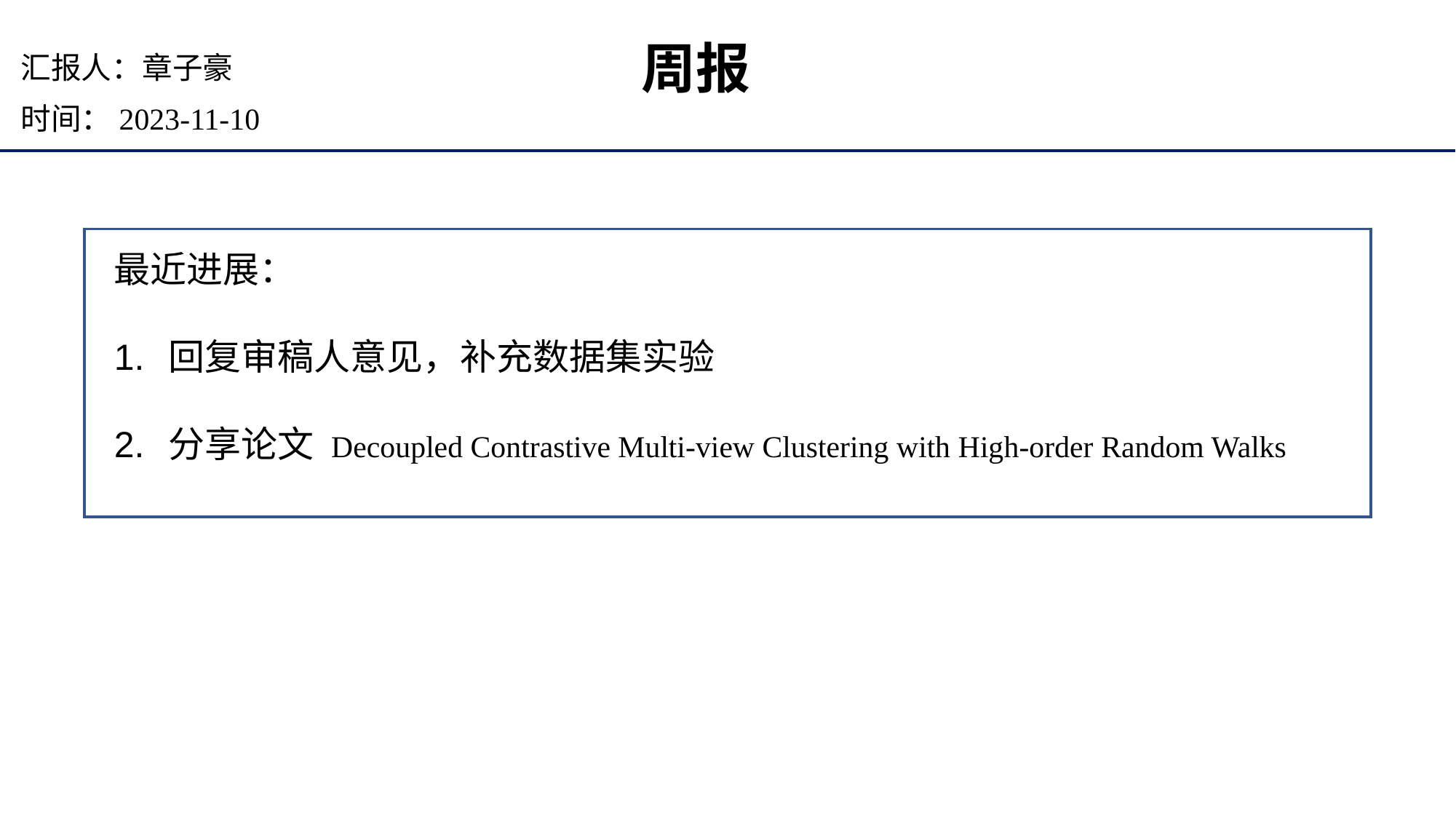

周报
汇报人：章子豪
时间：2023-11-10

最近进展：

回复审稿人意见，补充数据集实验

分享论文 Decoupled Contrastive Multi-view Clustering with High-order Random Walks